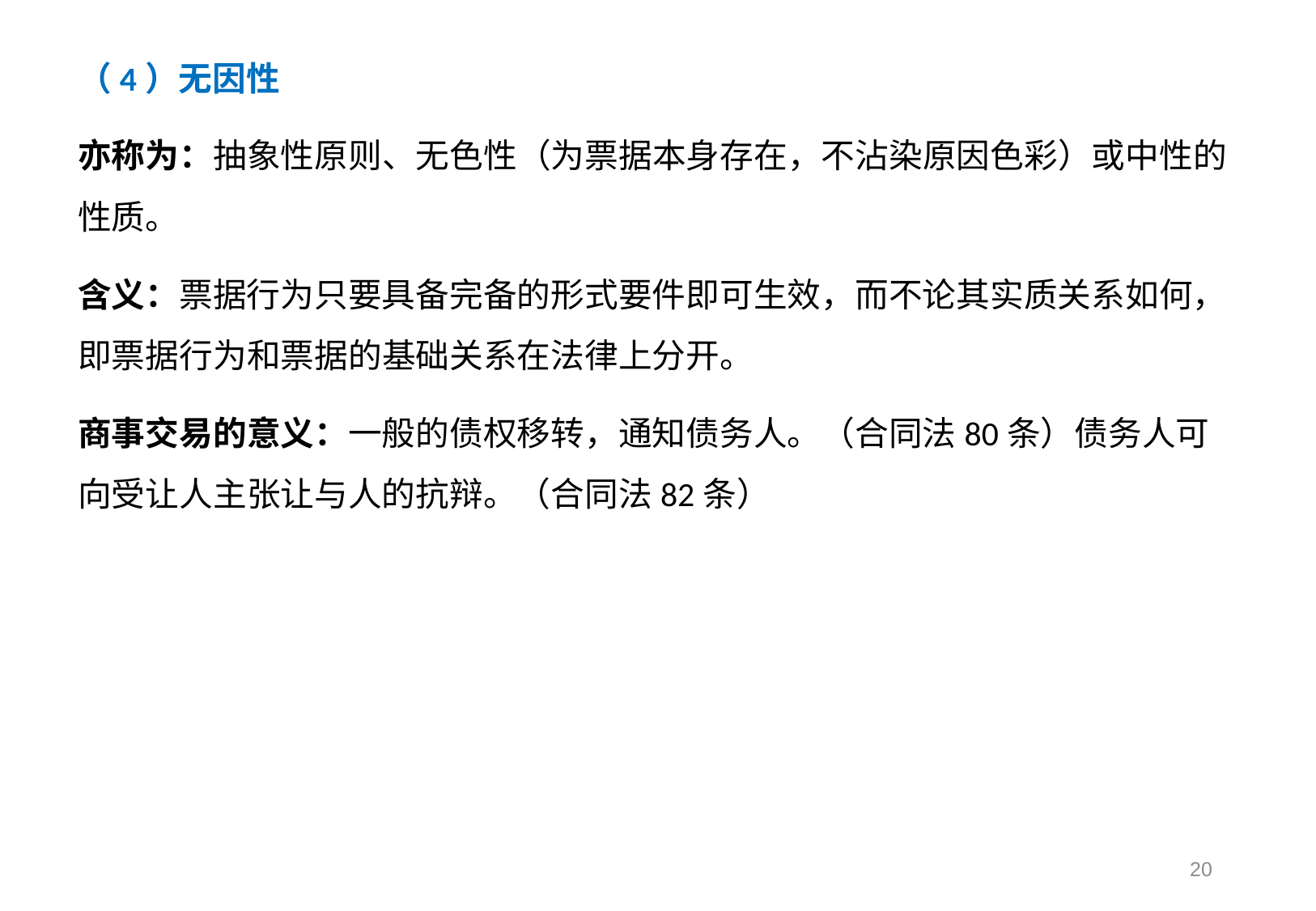

（4）无因性
亦称为：抽象性原则、无色性（为票据本身存在，不沾染原因色彩）或中性的性质。
含义：票据行为只要具备完备的形式要件即可生效，而不论其实质关系如何，即票据行为和票据的基础关系在法律上分开。
商事交易的意义：一般的债权移转，通知债务人。（合同法80条）债务人可向受让人主张让与人的抗辩。（合同法82条）
20